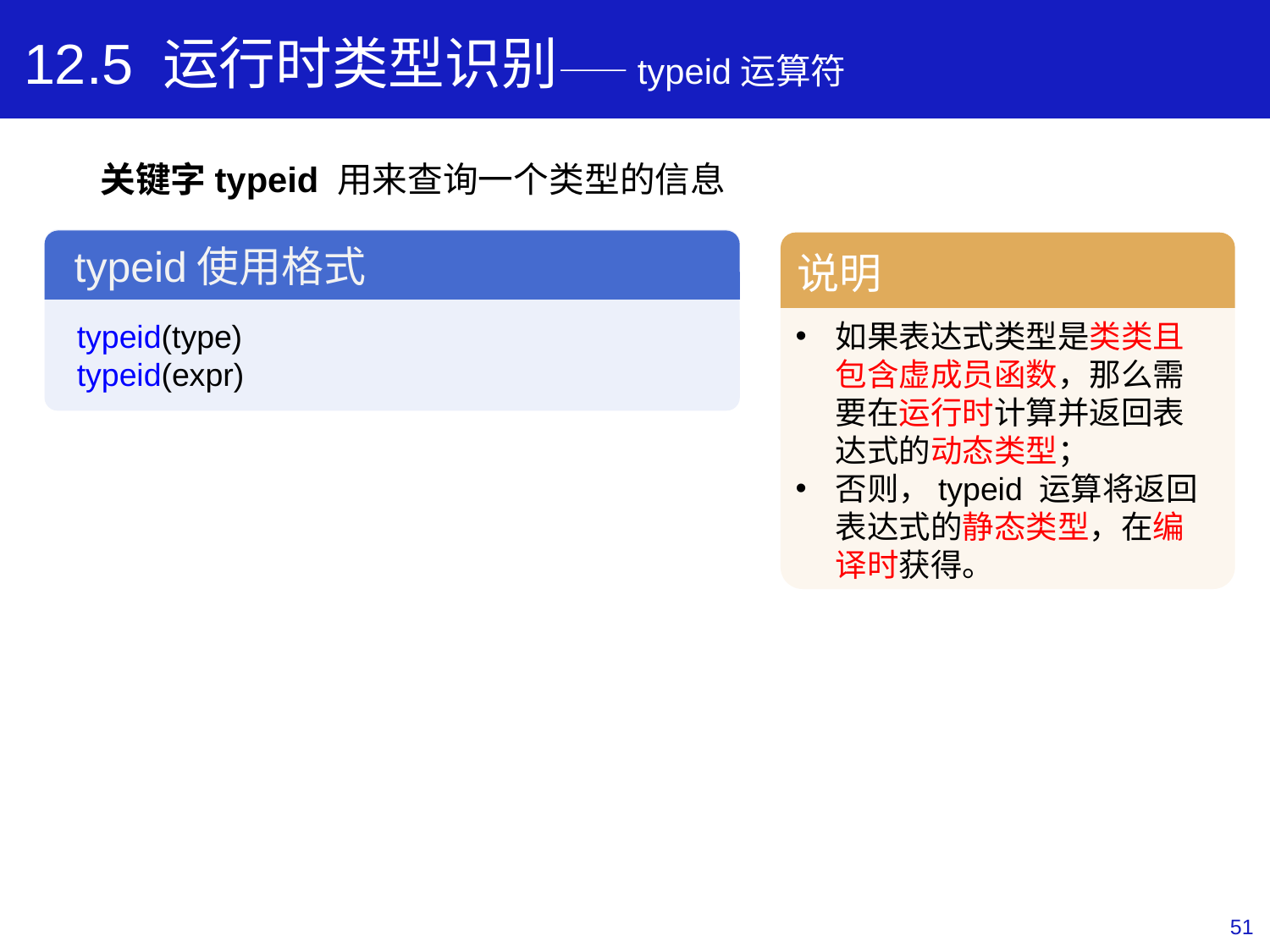

12.5 运行时类型识别——typeid运算符
关键字typeid 用来查询一个类型的信息

typeid使用格式
说明

typeid(type)
typeid(expr)
如果表达式类型是类类且包含虚成员函数，那么需要在运行时计算并返回表达式的动态类型；
否则，typeid 运算将返回表达式的静态类型，在编译时获得。
51